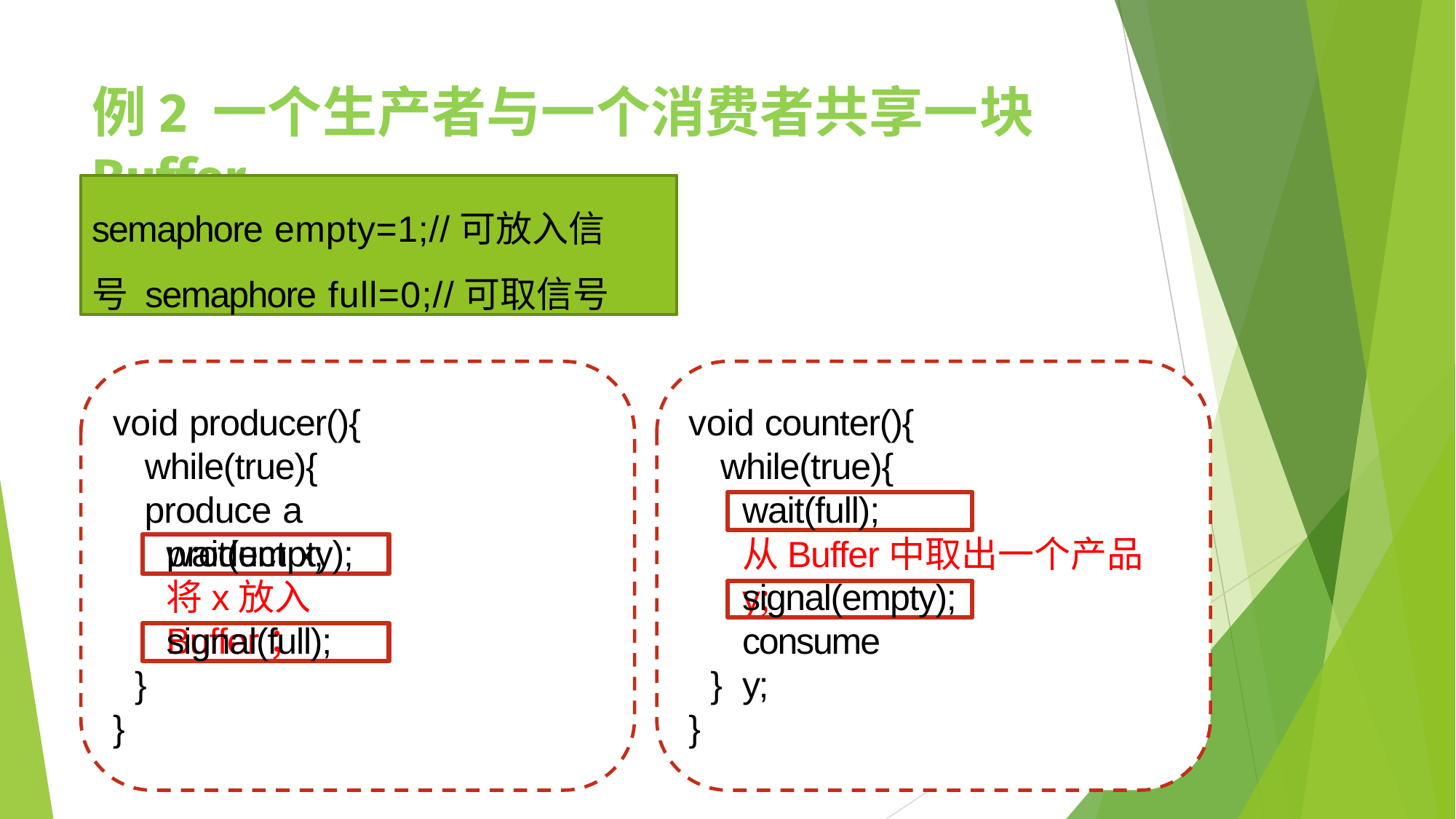

# 例2	一个生产者与一个消费者共享一块Buffer
semaphore empty=1;//可放入信号 semaphore full=0;//可取信号

void producer(){  while(true){
produce a product x;
void counter(){  while(true){
wait(full);
从Buffer中取出一个产品y;
wait(empty);
将x放入Buffer；
signal(empty);
consume y;
signal(full);
}
}
}
}